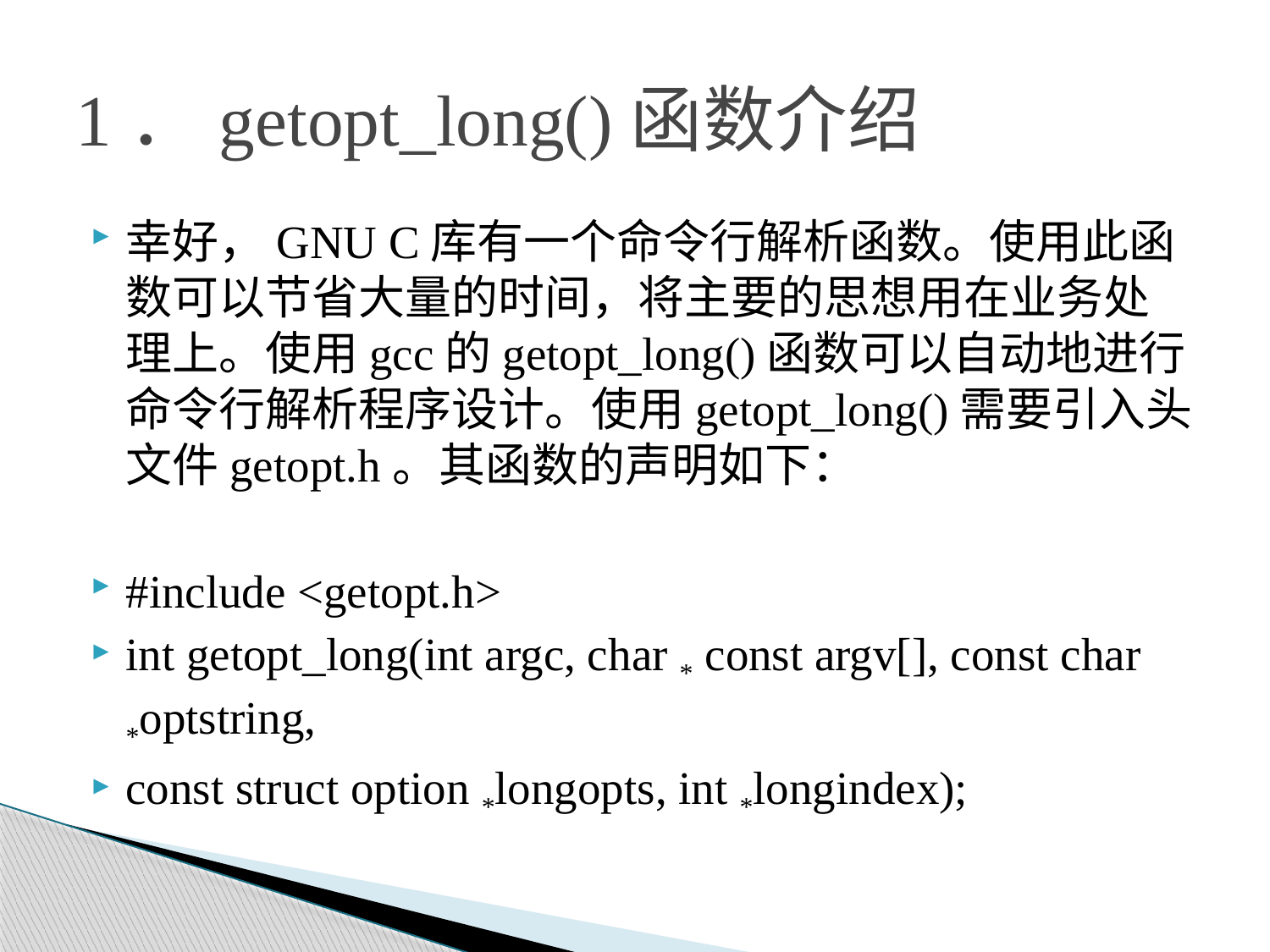

# 1．getopt_long()函数介绍
幸好，GNU C库有一个命令行解析函数。使用此函数可以节省大量的时间，将主要的思想用在业务处理上。使用gcc的getopt_long()函数可以自动地进行命令行解析程序设计。使用getopt_long()需要引入头文件getopt.h。其函数的声明如下：

#include <getopt.h>
int getopt_long(int argc, char * const argv[], const char *optstring,
const struct option *longopts, int *longindex);